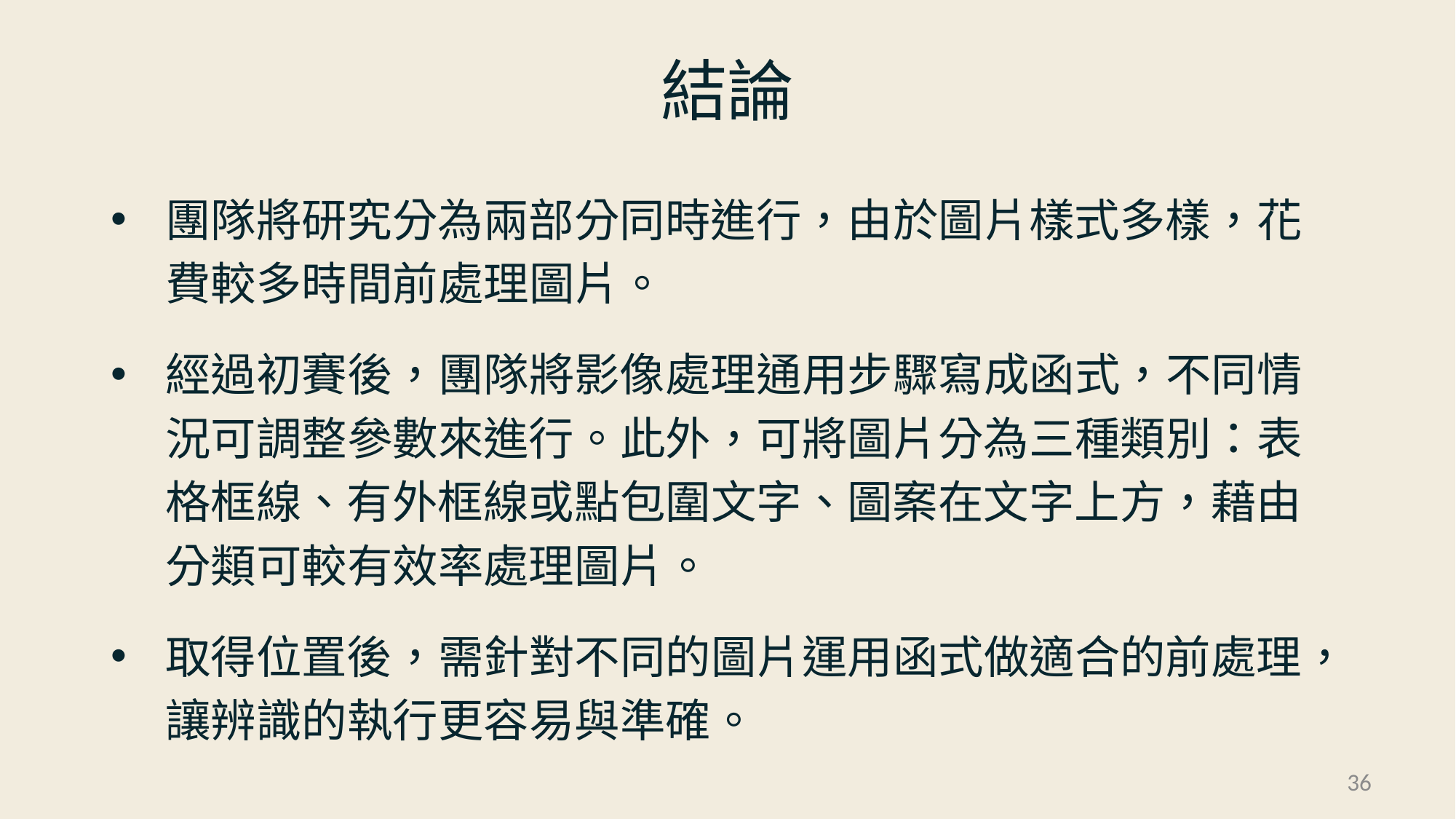

結論
團隊將研究分為兩部分同時進行，由於圖片樣式多樣，花費較多時間前處理圖片。
經過初賽後，團隊將影像處理通用步驟寫成函式，不同情況可調整參數來進行。此外，可將圖片分為三種類別：表格框線、有外框線或點包圍文字、圖案在文字上方，藉由分類可較有效率處理圖片。
取得位置後，需針對不同的圖片運用函式做適合的前處理，讓辨識的執行更容易與準確。

36